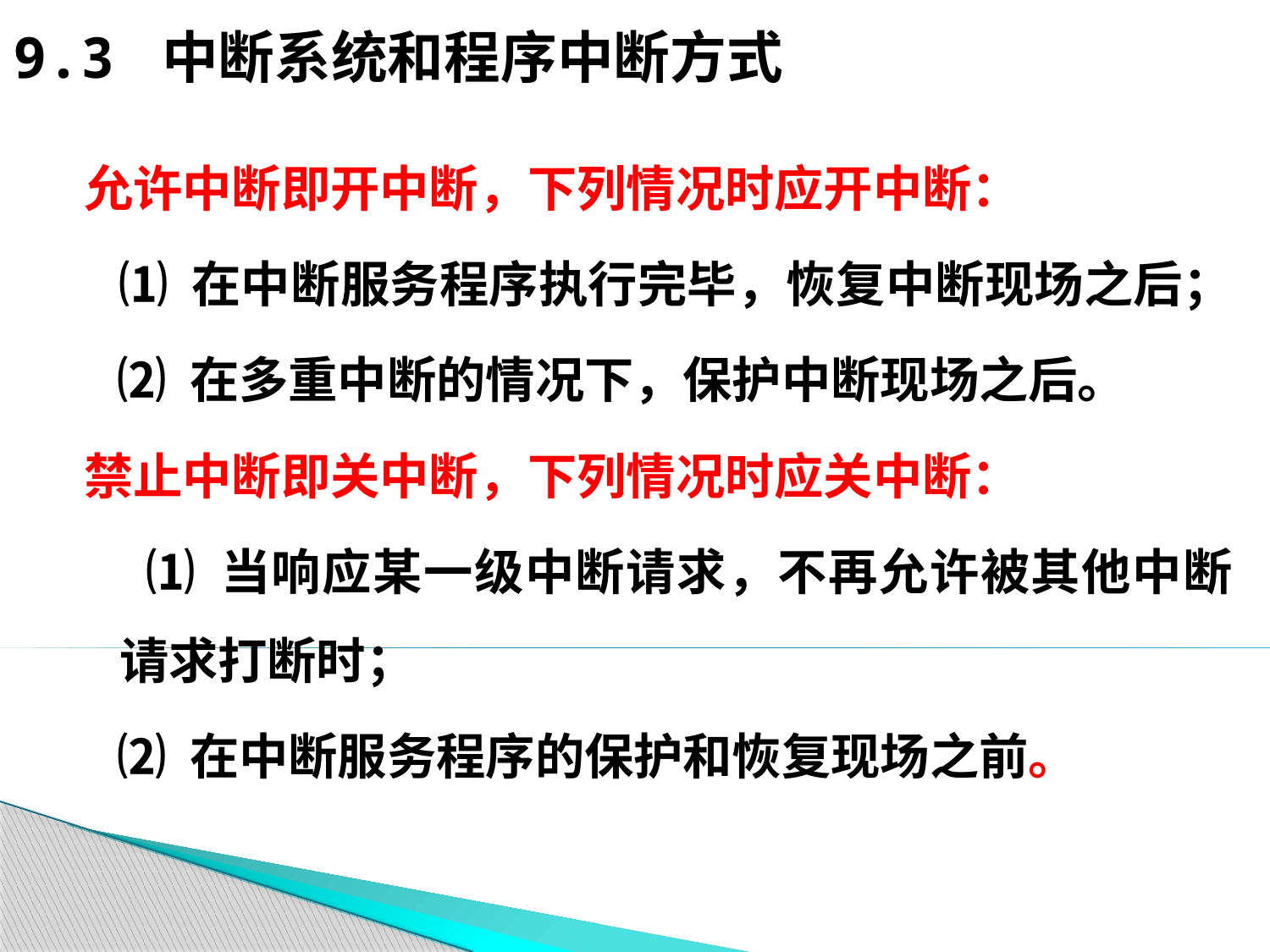

# 9.3 中断系统和程序中断方式
允许中断即开中断，下列情况时应开中断：
   ⑴ 在中断服务程序执行完毕，恢复中断现场之后；
   ⑵ 在多重中断的情况下，保护中断现场之后。
禁止中断即关中断，下列情况时应关中断：
	  ⑴ 当响应某一级中断请求，不再允许被其他中断请求打断时；
   ⑵ 在中断服务程序的保护和恢复现场之前。